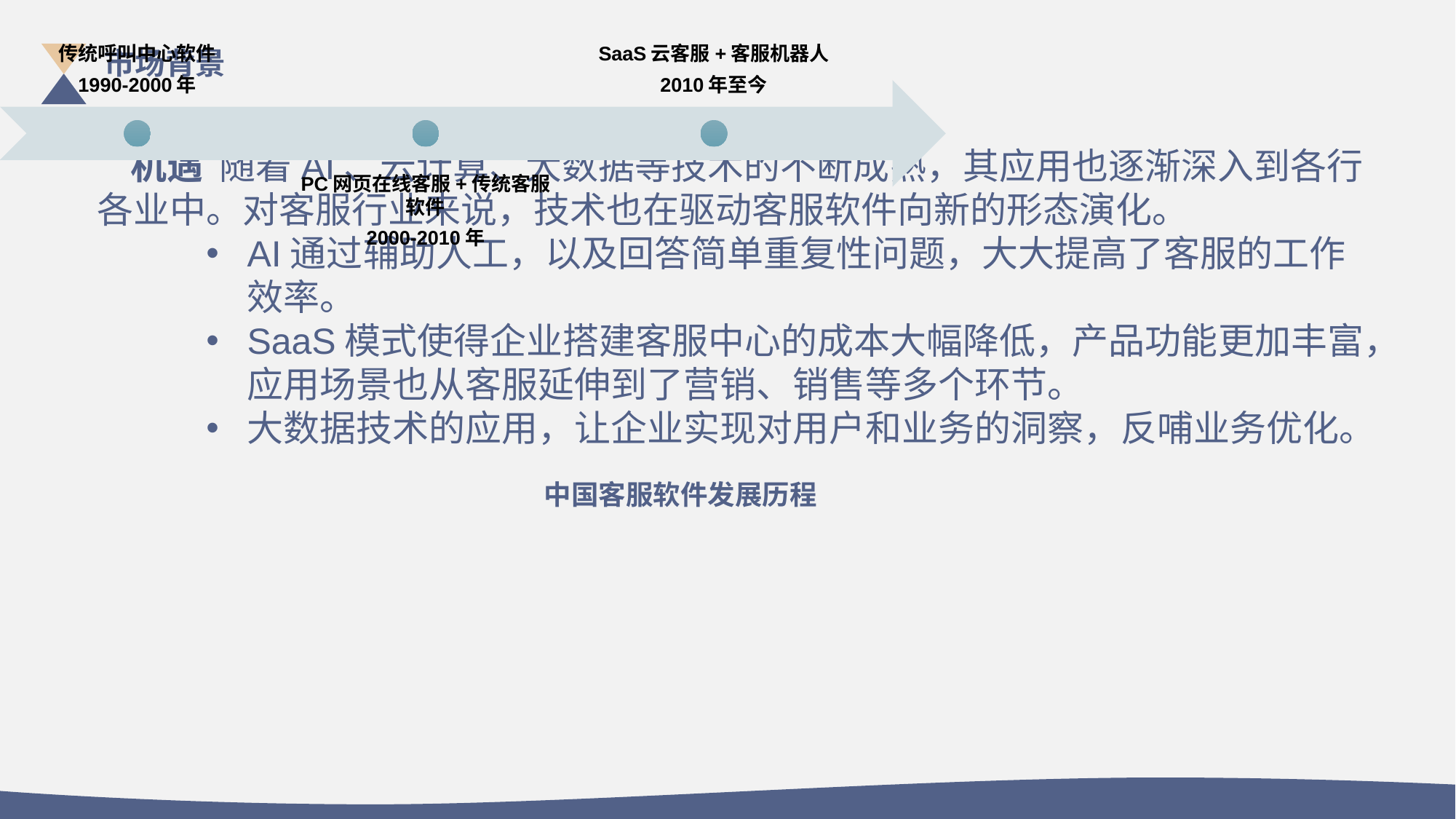

市场背景

   机遇  随着AI、云计算、大数据等技术的不断成熟，其应用也逐渐深入到各行各业中。对客服行业来说，技术也在驱动客服软件向新的形态演化。
AI通过辅助人工，以及回答简单重复性问题，大大提高了客服的工作效率。
SaaS模式使得企业搭建客服中心的成本大幅降低，产品功能更加丰富，应用场景也从客服延伸到了营销、销售等多个环节。
大数据技术的应用，让企业实现对用户和业务的洞察，反哺业务优化。

中国客服软件发展历程
传统呼叫中心软件
1990-2000年
PC网页在线客服+传统客服软件
2000-2010年
SaaS云客服+客服机器人
2010年至今